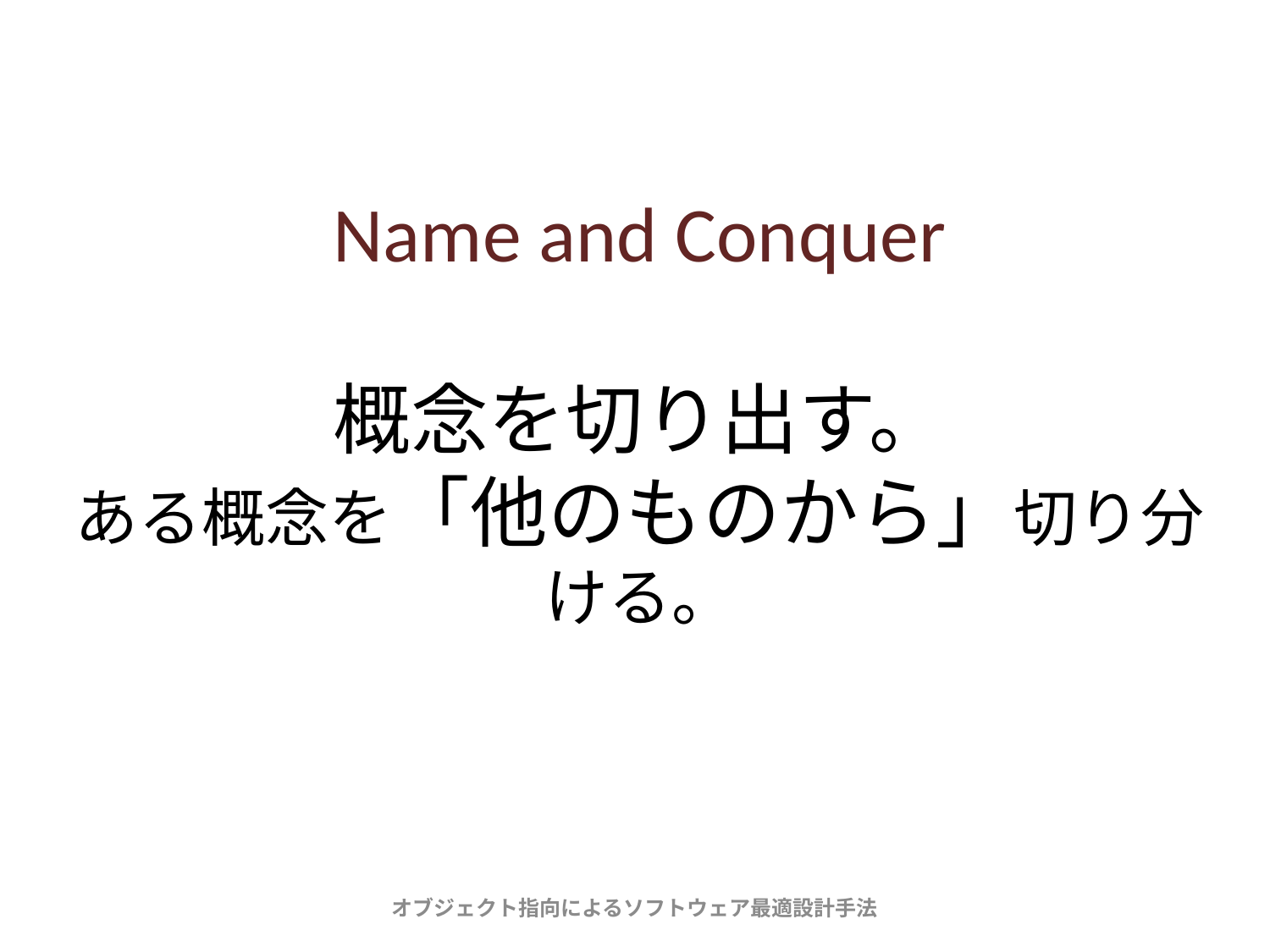

# Name and Conquer 概念を切り出す。 ある概念を「他のものから」切り分ける。
オブジェクト指向によるソフトウェア最適設計手法